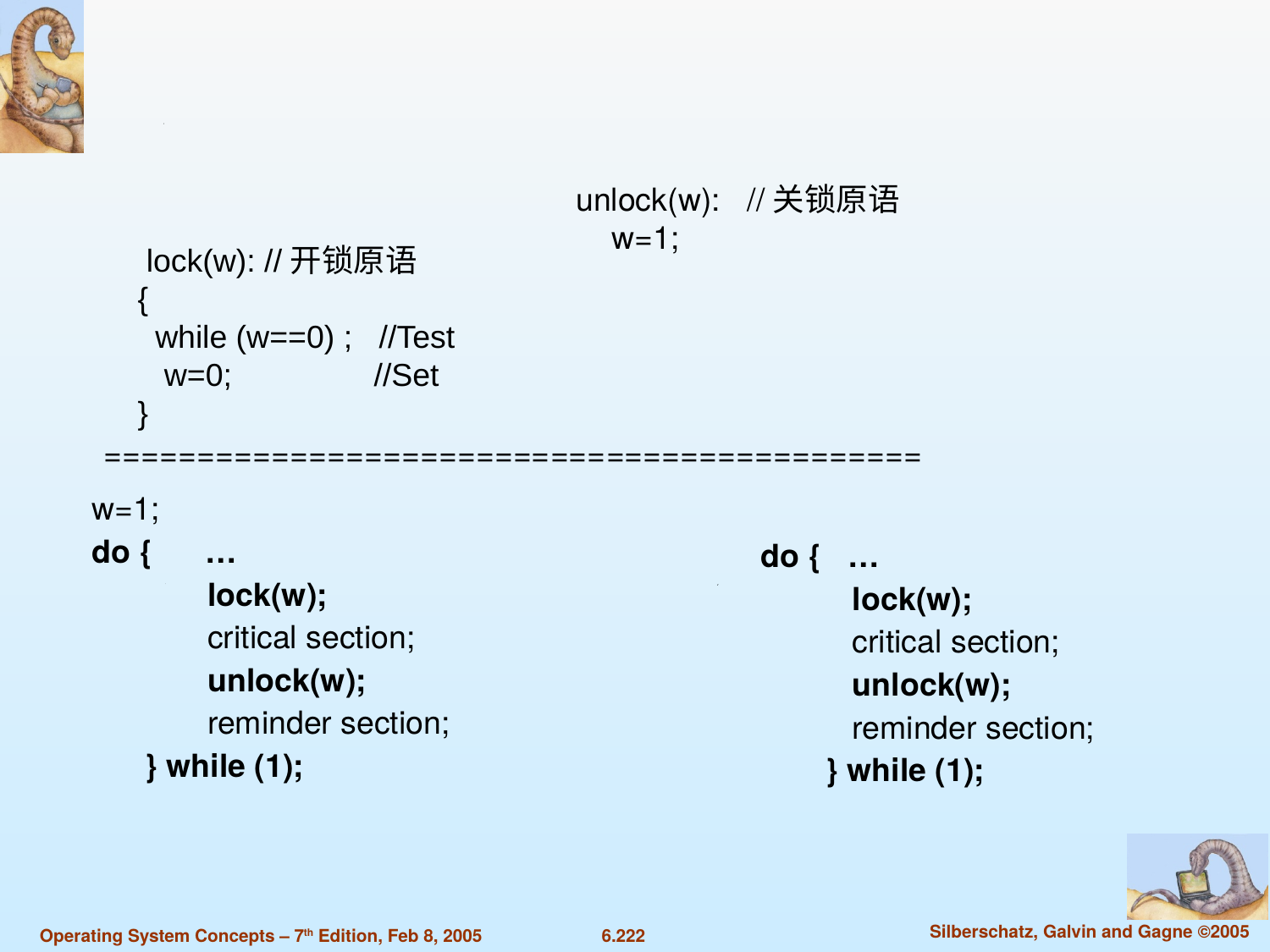

lock(w): //开锁原语
{
  while (w==0) ;   //Test
   w=0;                //Set
}
unlock(w):   //关锁原语
    w=1;
============================================
w=1;
do {      …
             lock(w);
             critical section;
             unlock(w);
             reminder section;
      } while (1);
             do {   …
	         lock(w);
	         critical section;
	         unlock(w);
	         reminder section;
	      } while (1);